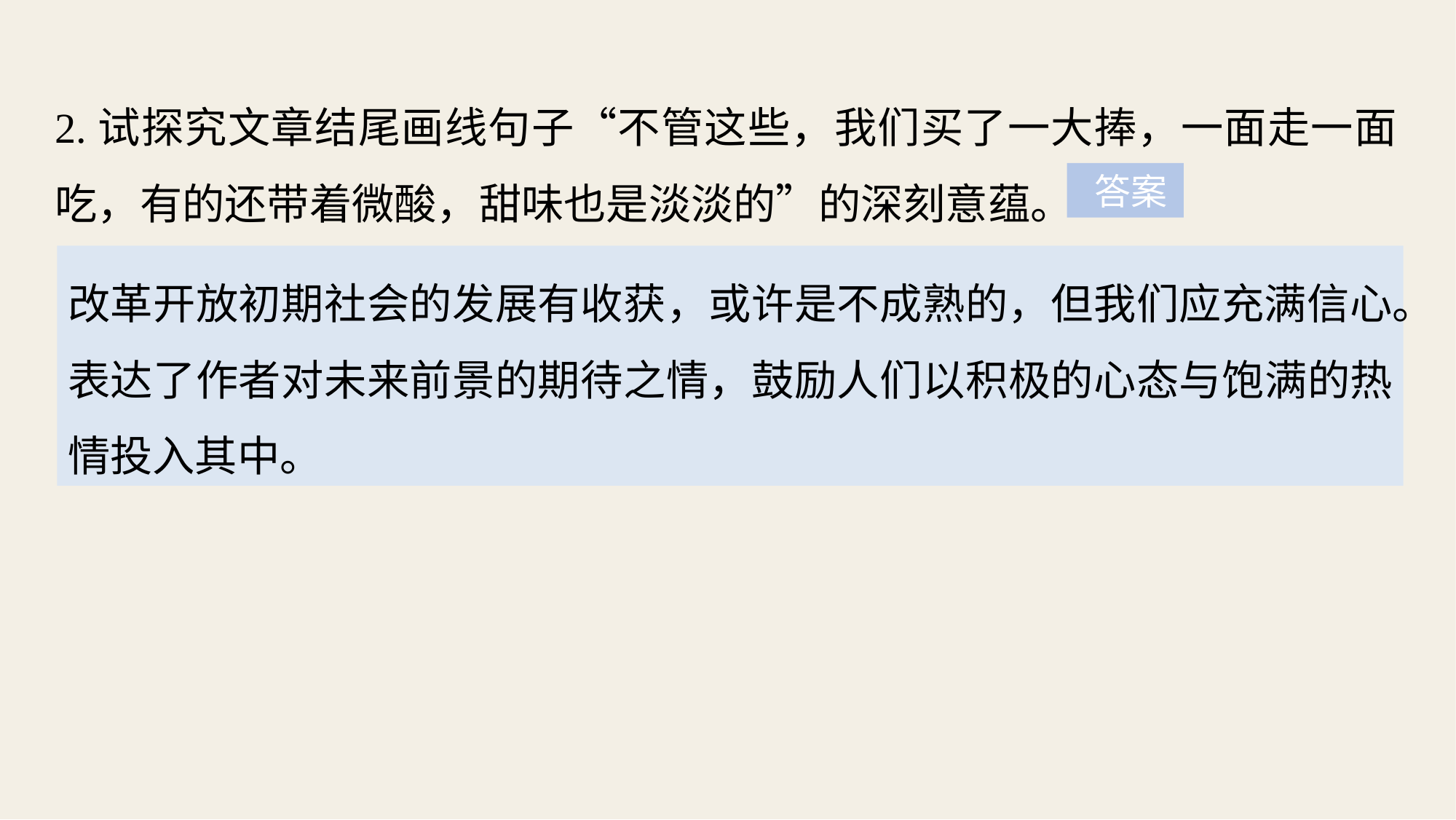

2.试探究文章结尾画线句子“不管这些，我们买了一大捧，一面走一面吃，有的还带着微酸，甜味也是淡淡的”的深刻意蕴。
 答案
改革开放初期社会的发展有收获，或许是不成熟的，但我们应充满信心。表达了作者对未来前景的期待之情，鼓励人们以积极的心态与饱满的热情投入其中。